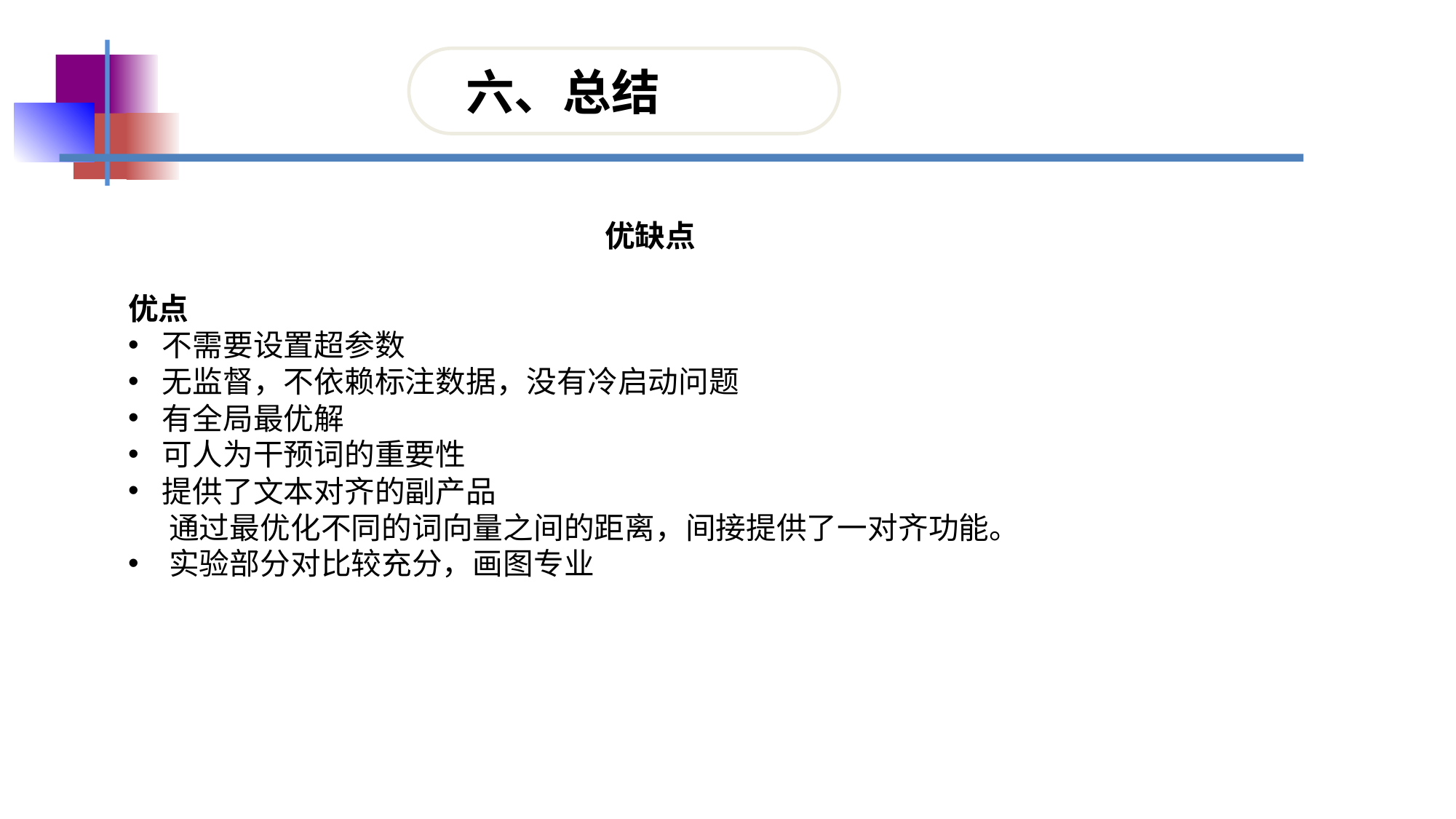

六、总结
优缺点

优点
不需要设置超参数
无监督，不依赖标注数据，没有冷启动问题
有全局最优解
可人为干预词的重要性
提供了文本对齐的副产品
     通过最优化不同的词向量之间的距离，间接提供了一对齐功能。
实验部分对比较充分，画图专业